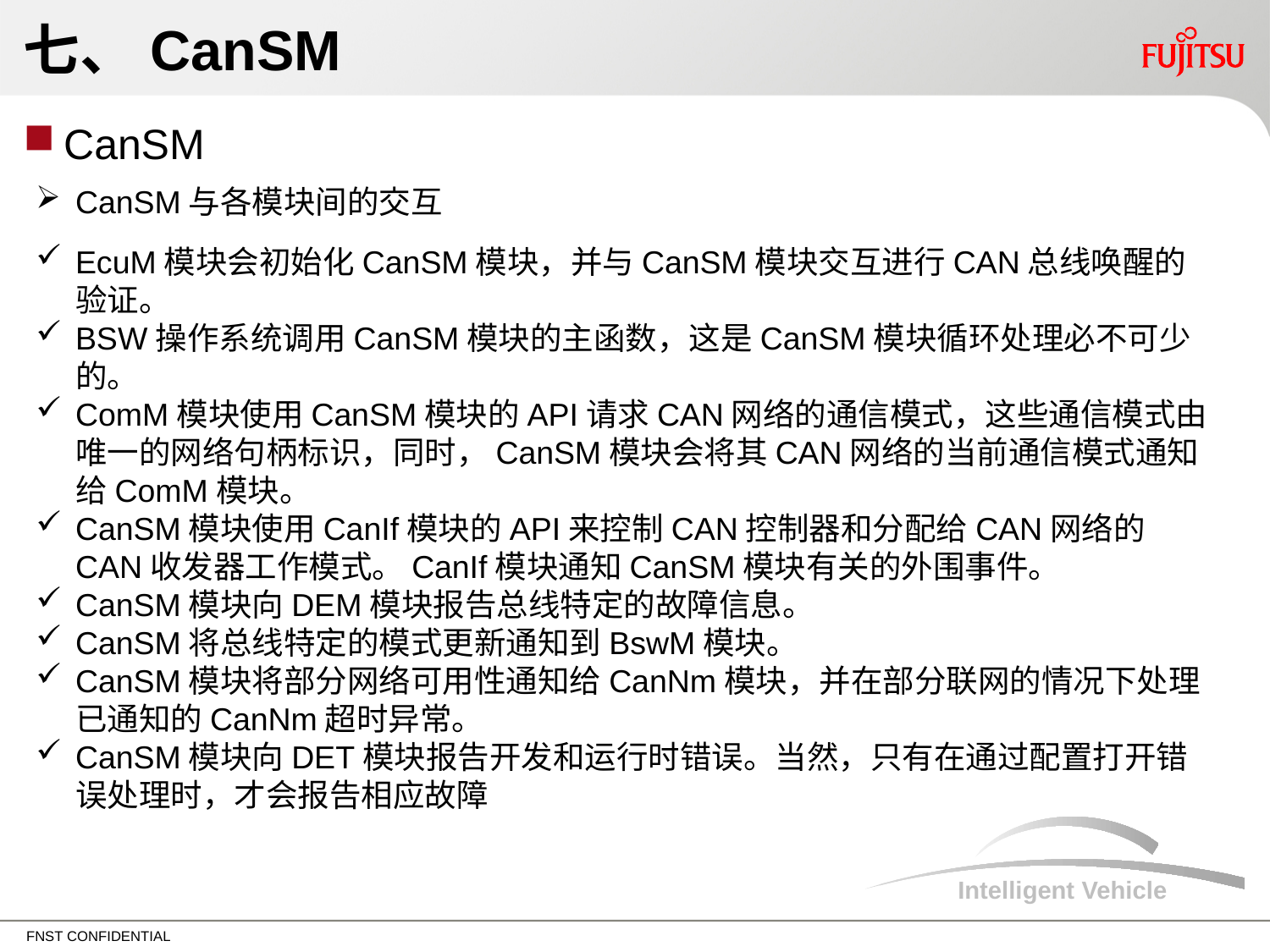

# 七、CanSM
CanSM
CanSM与各模块间的交互
EcuM模块会初始化CanSM模块，并与CanSM模块交互进行CAN总线唤醒的验证。
BSW操作系统调用CanSM模块的主函数，这是CanSM模块循环处理必不可少的。
ComM模块使用CanSM模块的API请求CAN网络的通信模式，这些通信模式由唯一的网络句柄标识，同时，CanSM模块会将其CAN网络的当前通信模式通知给ComM模块。
CanSM模块使用CanIf模块的API来控制CAN控制器和分配给CAN网络的CAN收发器工作模式。CanIf模块通知CanSM模块有关的外围事件。
CanSM模块向DEM模块报告总线特定的故障信息。
CanSM将总线特定的模式更新通知到BswM模块。
CanSM模块将部分网络可用性通知给CanNm模块，并在部分联网的情况下处理已通知的CanNm超时异常。
CanSM模块向DET模块报告开发和运行时错误。当然，只有在通过配置打开错误处理时，才会报告相应故障